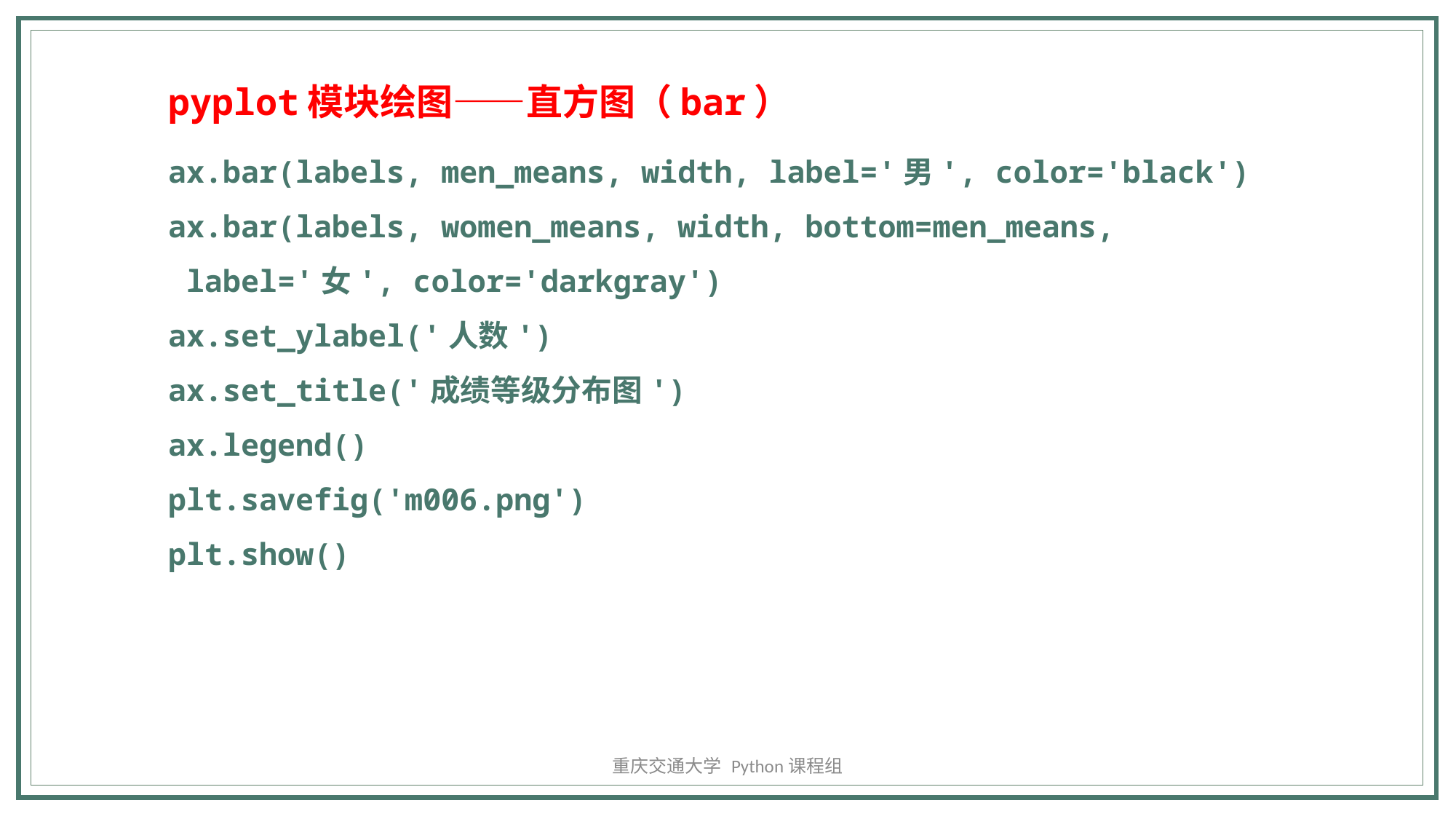

pyplot模块绘图——直方图（bar）
ax.bar(labels, men_means, width, label='男', color='black')
ax.bar(labels, women_means, width, bottom=men_means,
 label='女', color='darkgray')
ax.set_ylabel('人数')
ax.set_title('成绩等级分布图')
ax.legend()
plt.savefig('m006.png')
plt.show()
重庆交通大学 Python课程组